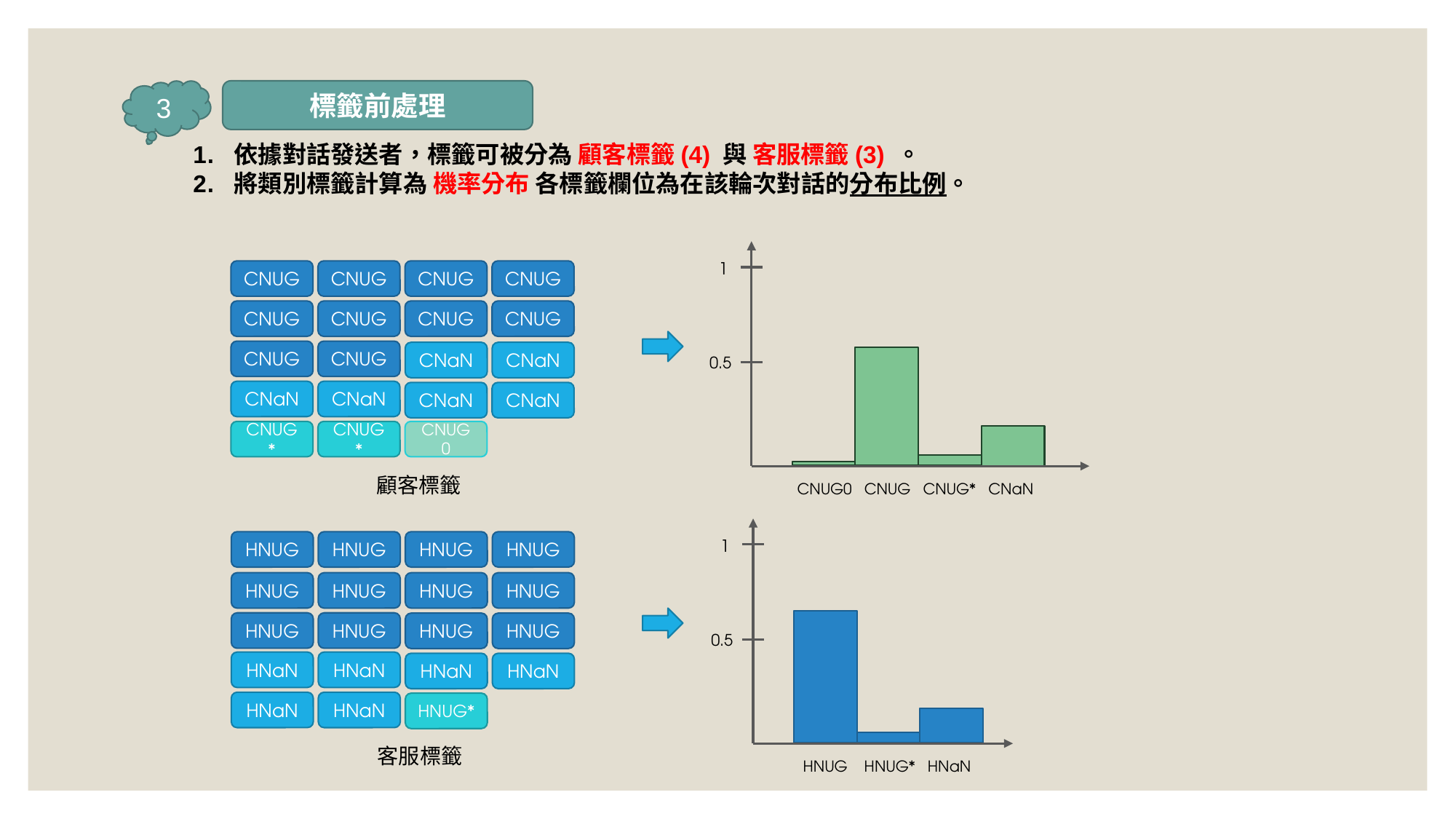

3
標籤前處理
依據對話發送者，標籤可被分為 顧客標籤(4) 與 客服標籤(3) 。
將類別標籤計算為 機率分布 各標籤欄位為在該輪次對話的分布比例。
1
0.5

  CNUG0   CNUG   CNUG*   CNaN
1

0.5

   HNUG    HNUG*   HNaN
CNUG
CNUG
CNUG
CNUG
CNUG
CNUG
CNUG
CNUG
CNUG
CNUG
CNaN
CNaN
CNaN
CNaN
CNaN
CNaN
CNUG*
CNUG0
CNUG*
顧客標籤
HNUG
HNUG
HNUG
HNUG
HNUG
HNUG
HNUG
HNUG
HNUG
HNUG
HNUG
HNUG
HNaN
HNaN
HNaN
HNaN
HNaN
HNaN
HNUG*
客服標籤